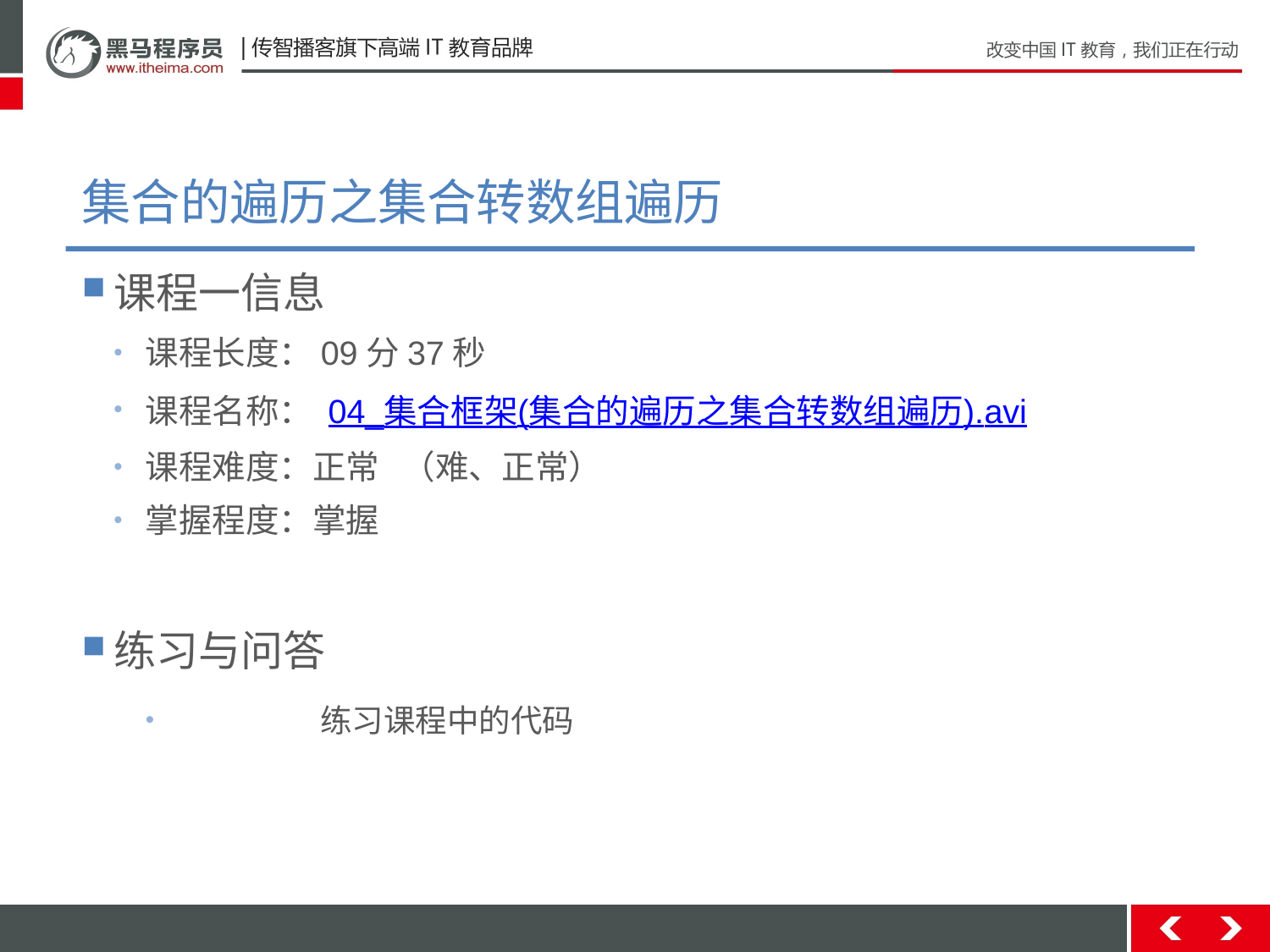

# 集合的遍历之集合转数组遍历
课程一信息
课程长度：09分37秒
课程名称： 04_集合框架(集合的遍历之集合转数组遍历).avi
课程难度：正常   （难、正常）
掌握程度：掌握

练习与问答
	练习课程中的代码